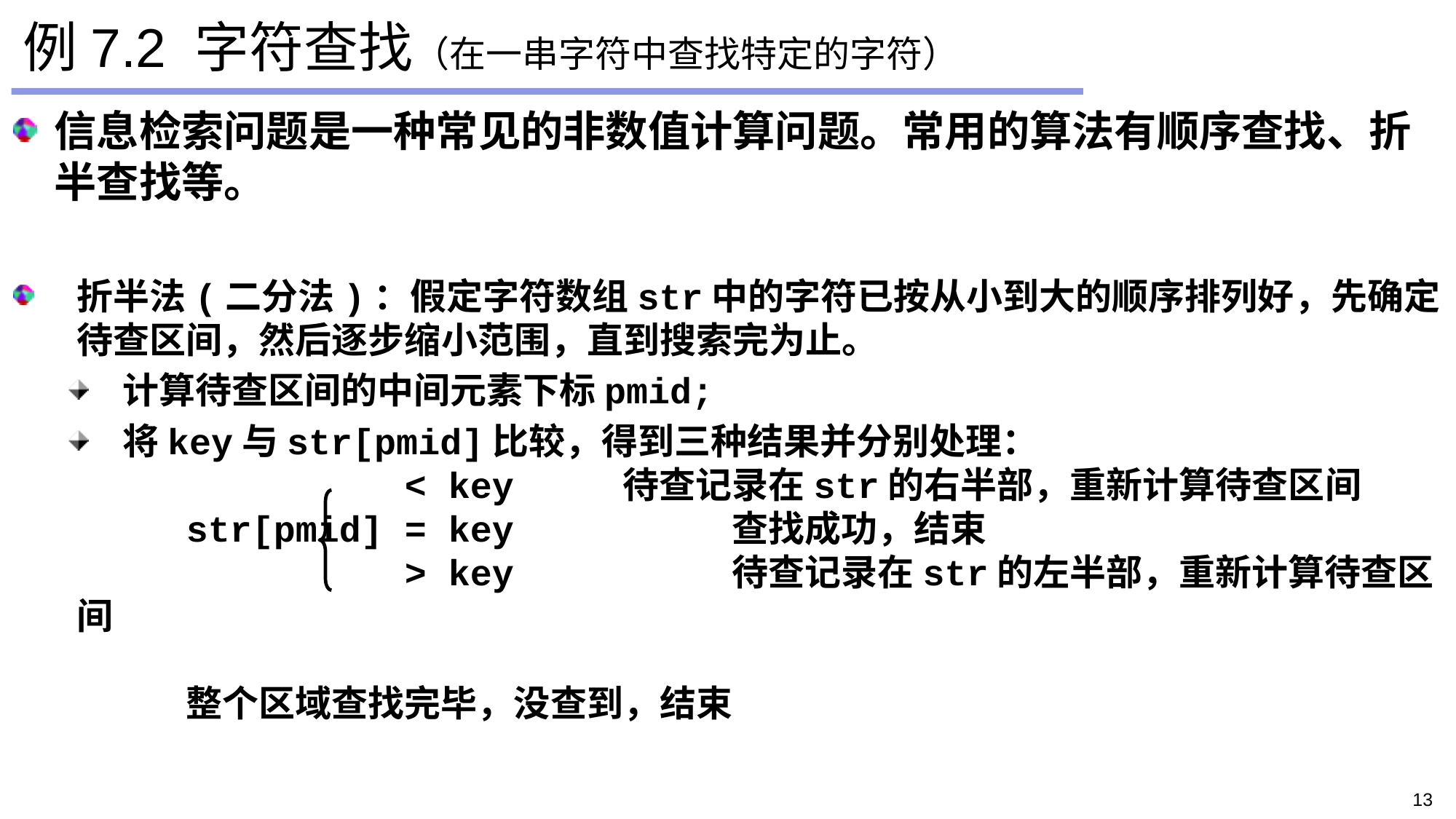

# 例7.2 字符查找（在一串字符中查找特定的字符）
信息检索问题是一种常见的非数值计算问题。常用的算法有顺序查找、折半查找等。

折半法(二分法)：假定字符数组str中的字符已按从小到大的顺序排列好，先确定待查区间，然后逐步缩小范围，直到搜索完为止。
计算待查区间的中间元素下标pmid;
将key与str[pmid]比较，得到三种结果并分别处理：
				< key 	待查记录在str的右半部，重新计算待查区间
		str[pmid]	= key		查找成功，结束
				> key		待查记录在str的左半部，重新计算待查区间

		整个区域查找完毕，没查到，结束

13